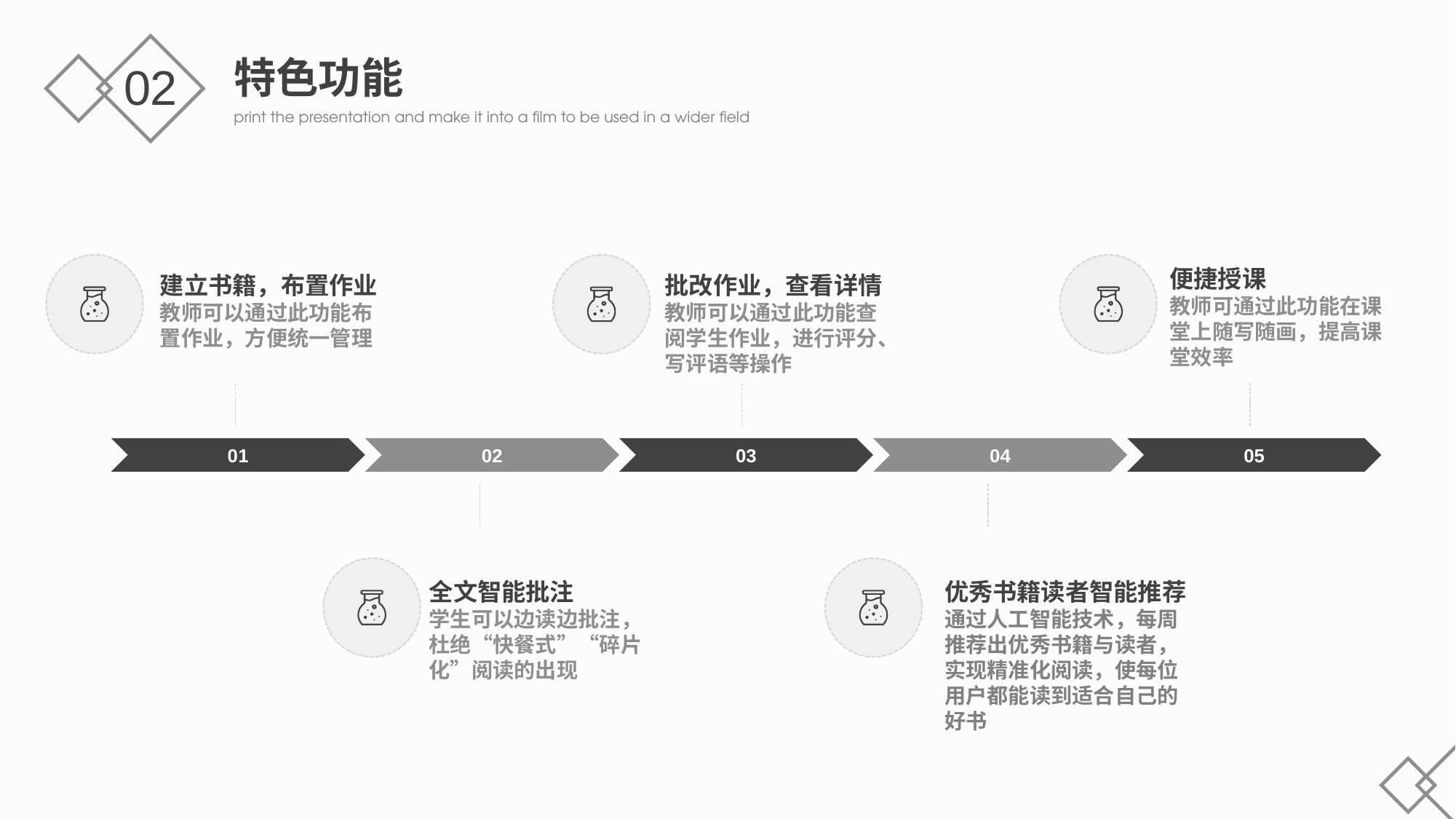

特色功能
print the presentation and make it into a film to be used in a wider field
02

便捷授课
教师可通过此功能在课堂上随写随画，提高课堂效率
建立书籍，布置作业
教师可以通过此功能布置作业，方便统一管理
批改作业，查看详情
教师可以通过此功能查阅学生作业，进行评分、写评语等操作
01
02
03
04
05

全文智能批注
学生可以边读边批注，杜绝“快餐式”“碎片化”阅读的出现
优秀书籍读者智能推荐
通过人工智能技术，每周推荐出优秀书籍与读者，实现精准化阅读，使每位用户都能读到适合自己的好书